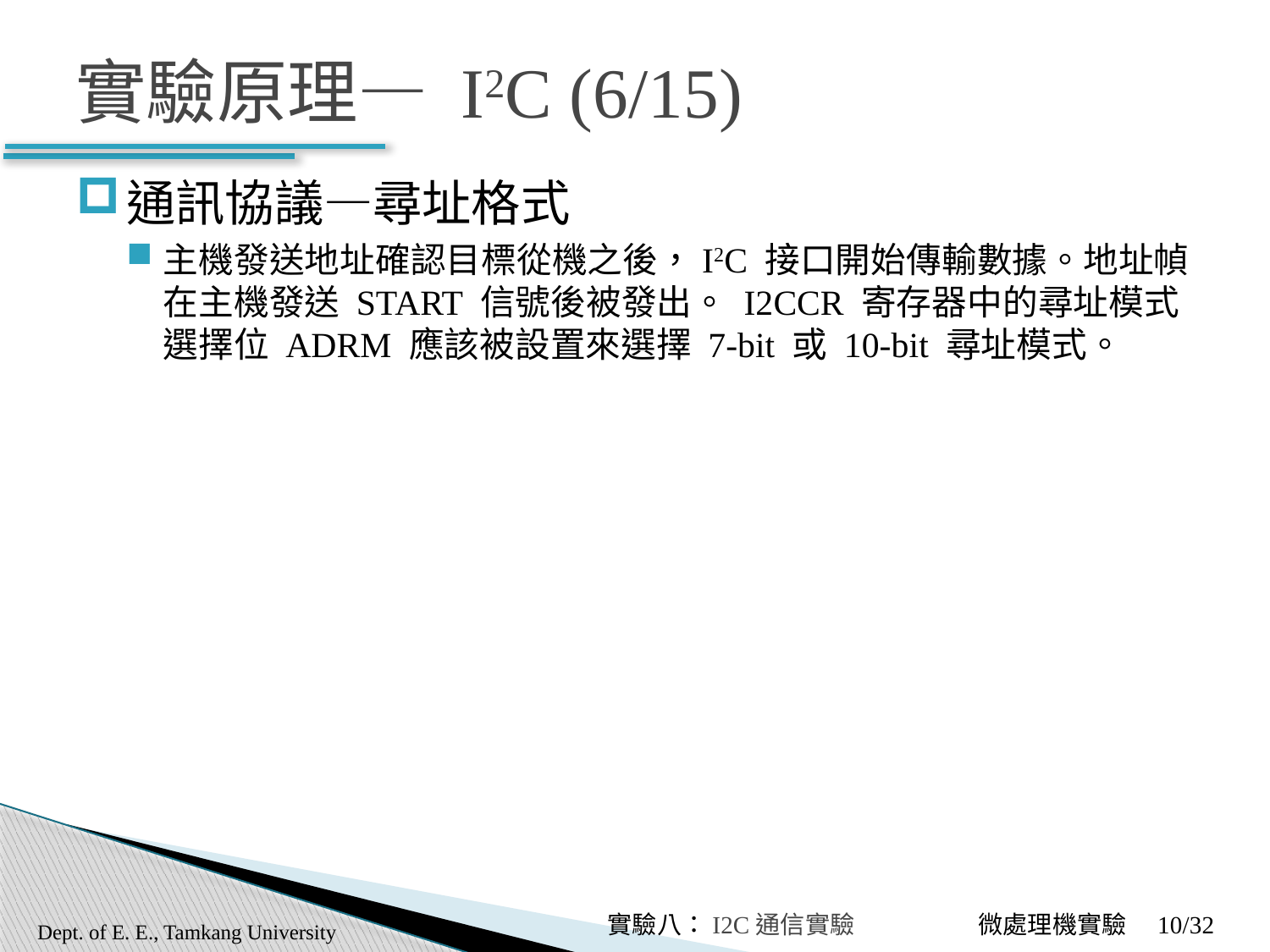

# 實驗原理— I2C (6/15)
通訊協議—尋址格式
主機發送地址確認目標從機之後，I2C 接口開始傳輸數據。地址幀在主機發送 START 信號後被發出。 I2CCR 寄存器中的尋址模式選擇位 ADRM 應該被設置來選擇 7-bit 或 10-bit 尋址模式。